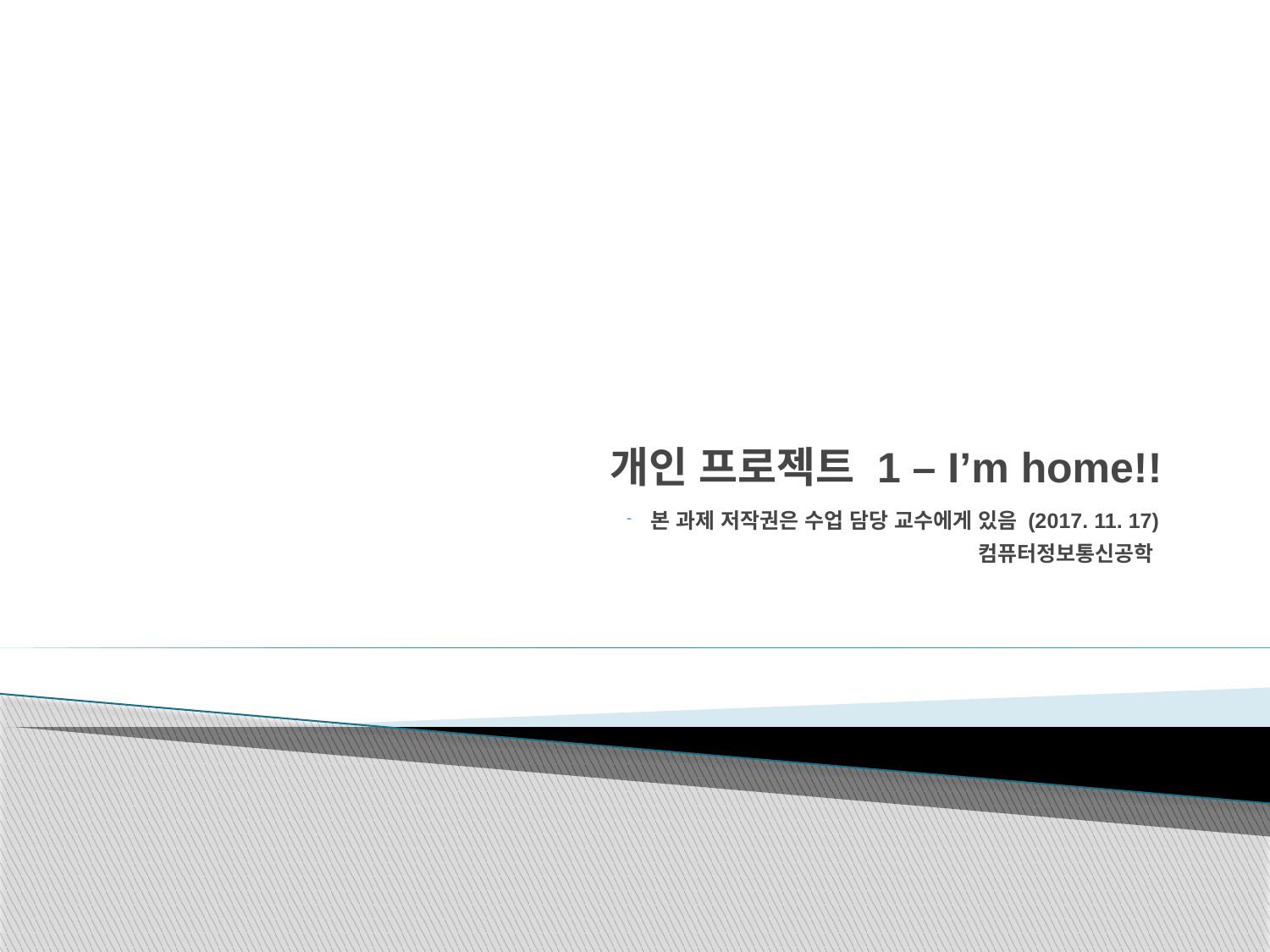

# 개인 프로젝트 1 – I’m home!!
본 과제 저작권은 수업 담당 교수에게 있음 (2017. 11. 17)
컴퓨터정보통신공학